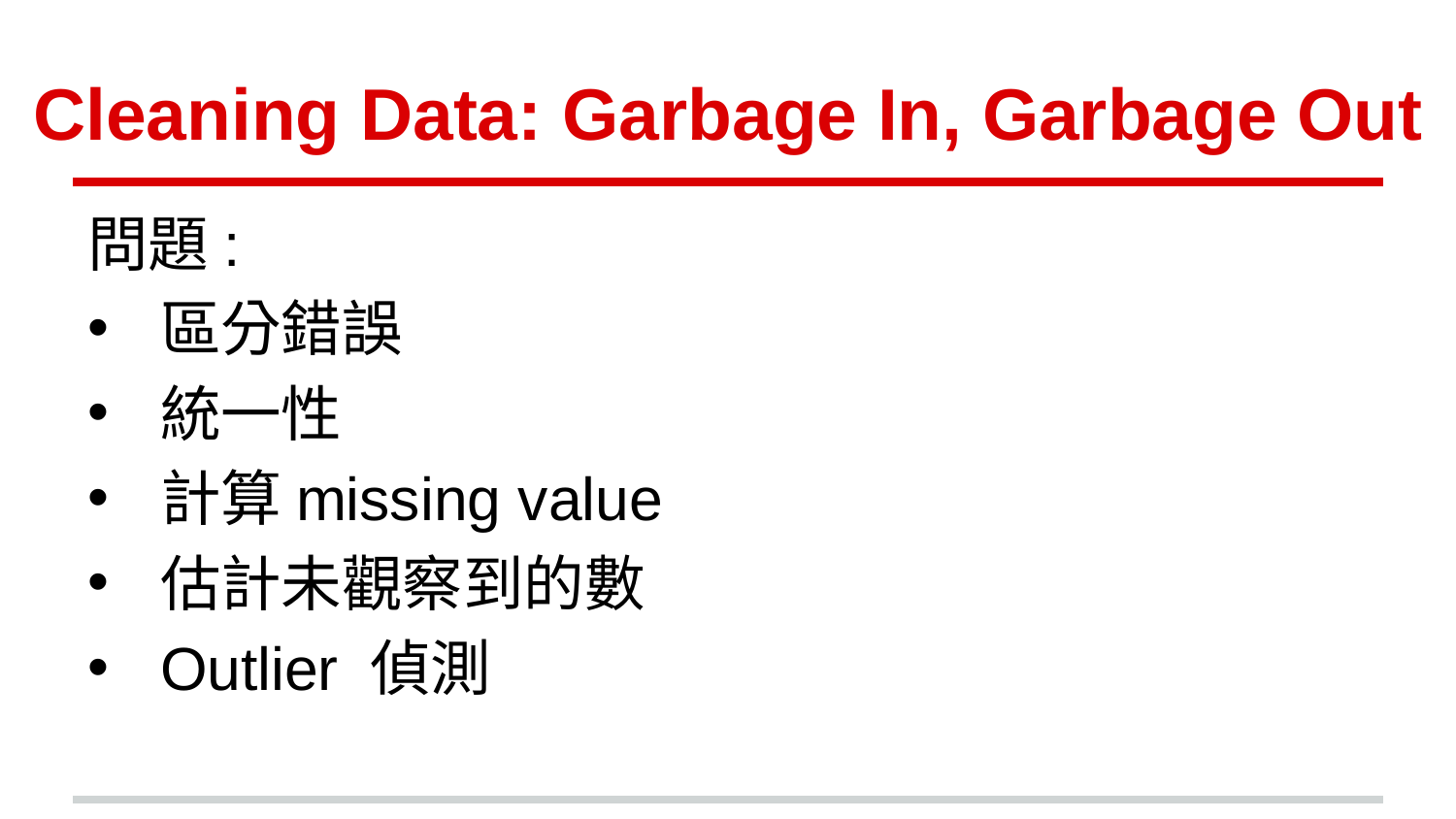

# Cleaning Data: Garbage In, Garbage Out
問題:
區分錯誤
統一性
計算missing value
估計未觀察到的數
Outlier 偵測